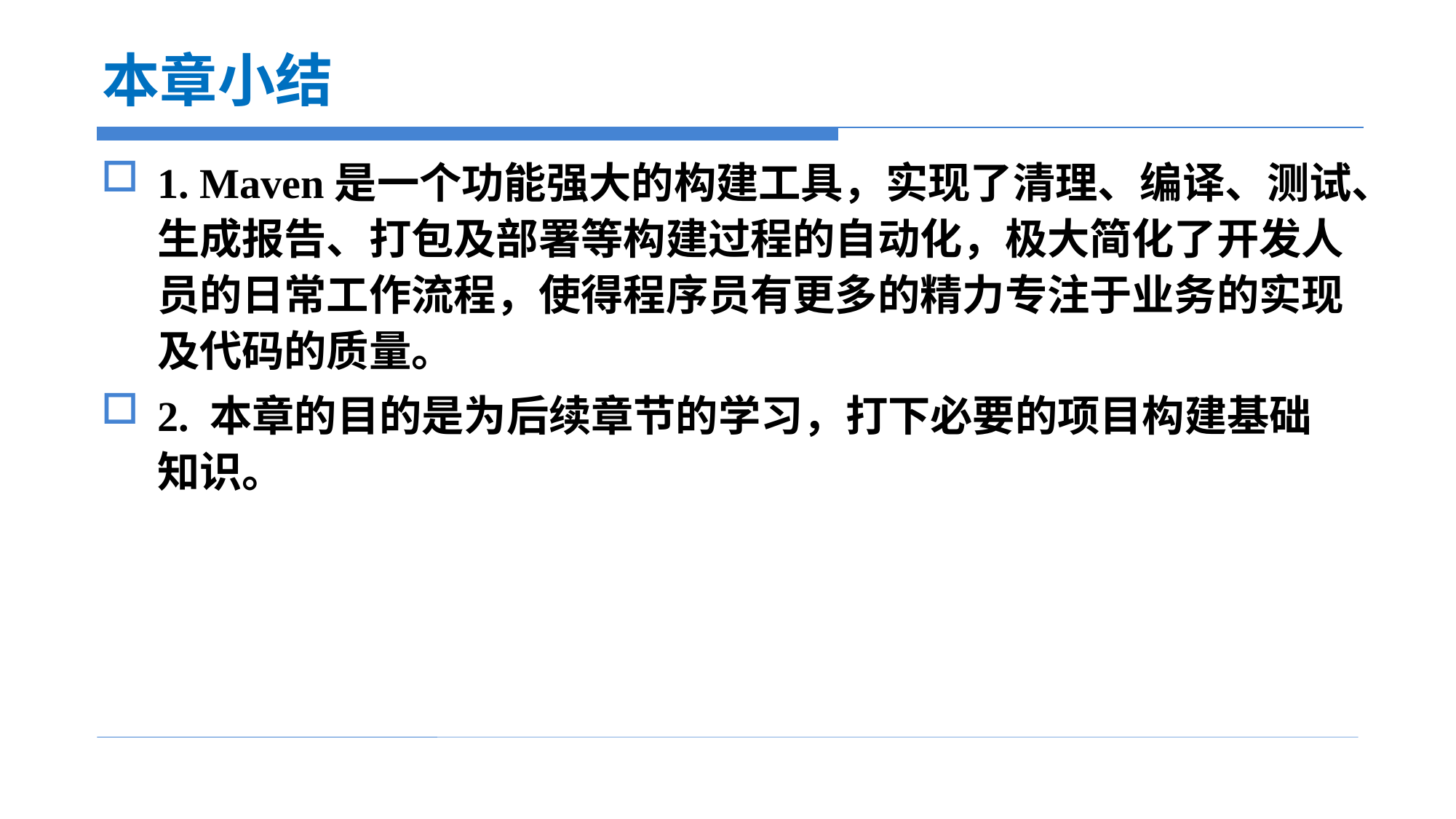

# 本章小结
1. Maven是一个功能强大的构建工具，实现了清理、编译、测试、生成报告、打包及部署等构建过程的自动化，极大简化了开发人员的日常工作流程，使得程序员有更多的精力专注于业务的实现及代码的质量。
2. 本章的目的是为后续章节的学习，打下必要的项目构建基础知识。
50